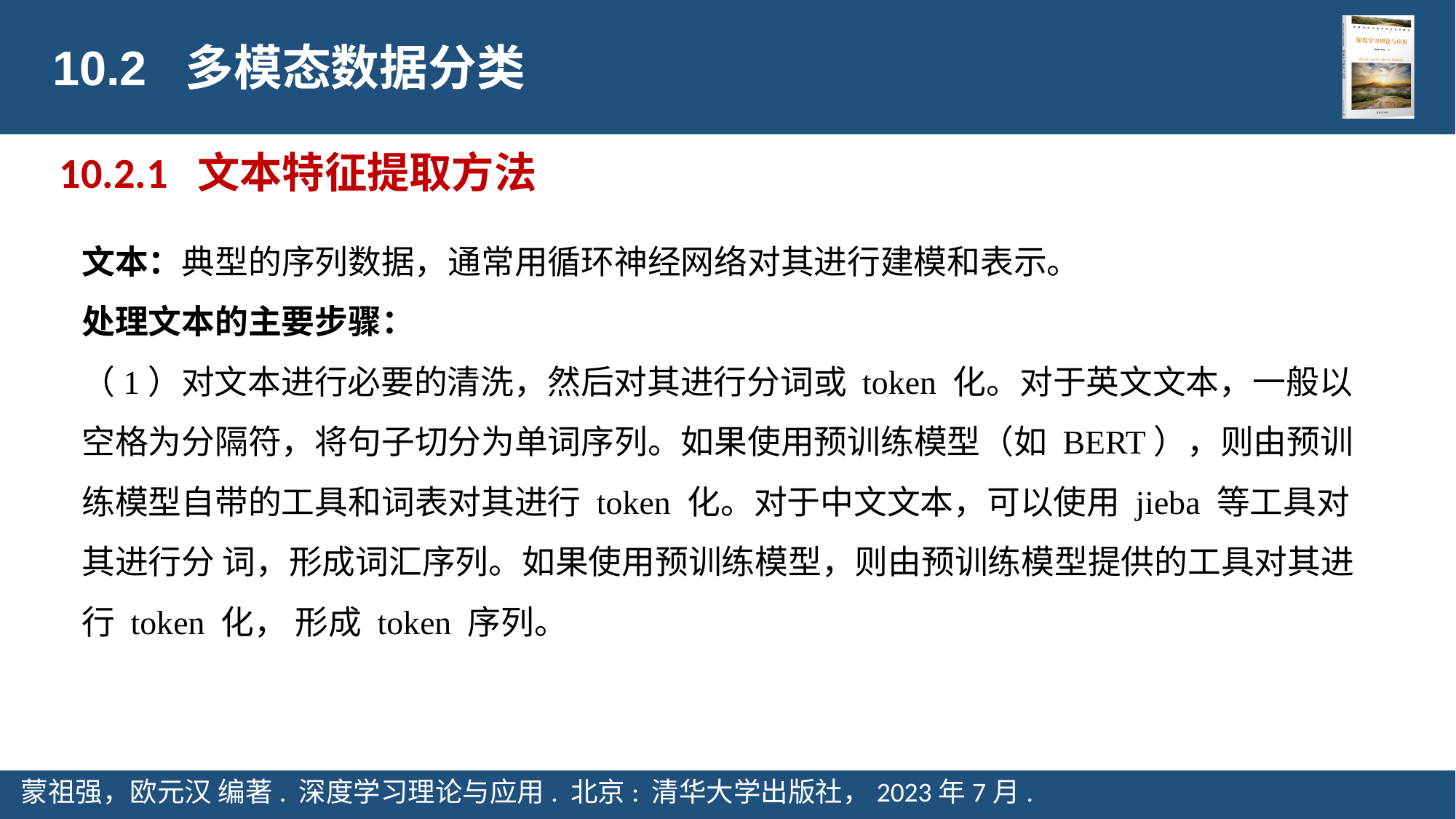

10.2  多模态数据分类
10.2.1  文本特征提取方法
文本：典型的序列数据，通常用循环神经网络对其进行建模和表示。
处理文本的主要步骤：
（1）对文本进行必要的清洗，然后对其进行分词或 token 化。对于英文文本，一般以空格为分隔符，将句子切分为单词序列。如果使用预训练模型（如 BERT），则由预训练模型自带的工具和词表对其进行 token 化。对于中文文本，可以使用 jieba 等工具对其进行分 词，形成词汇序列。如果使用预训练模型，则由预训练模型提供的工具对其进行 token 化， 形成 token 序列。